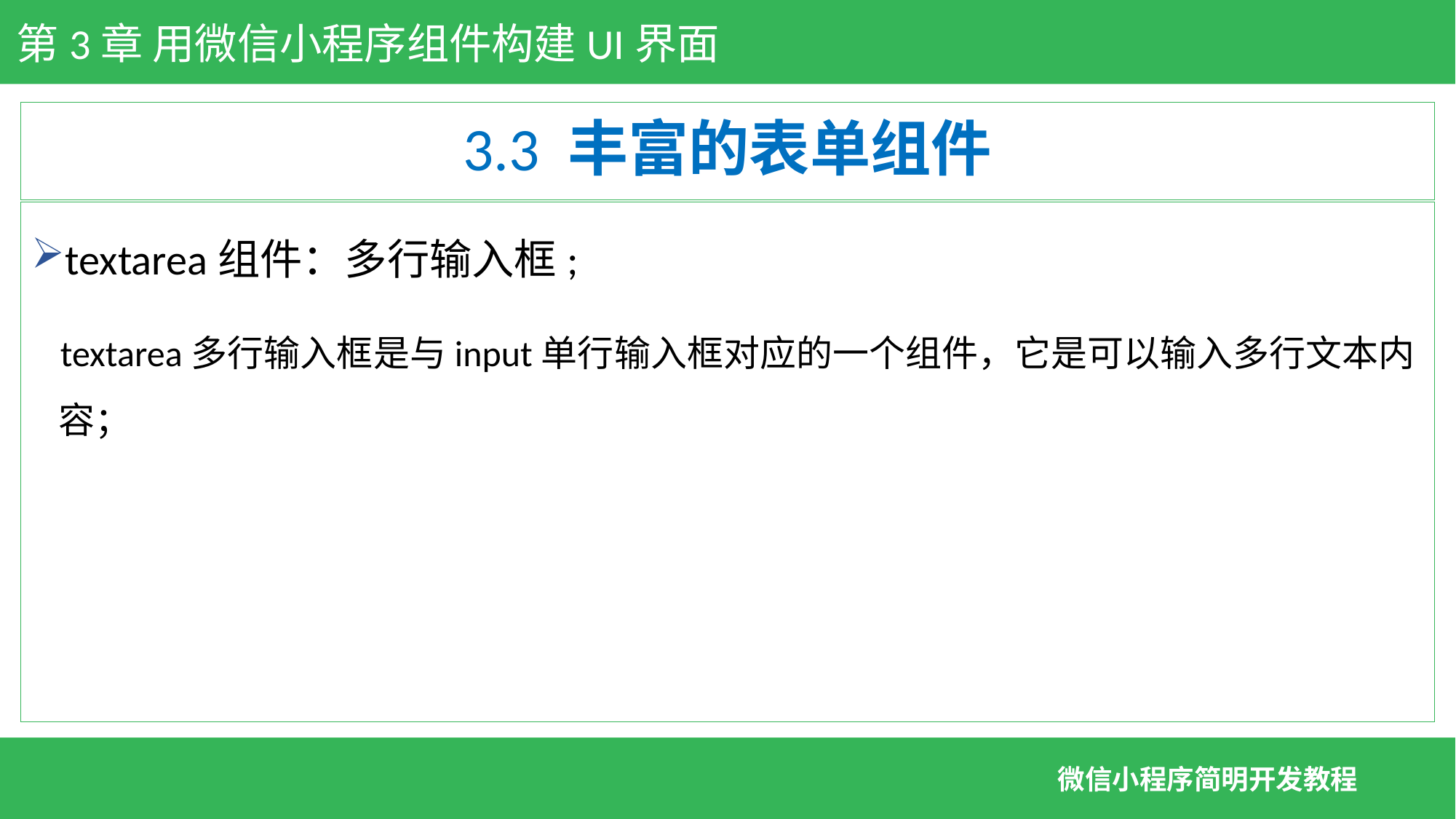

第3章 用微信小程序组件构建UI界面

# 3.3 丰富的表单组件
textarea组件：多行输入框;
   textarea多行输入框是与input单行输入框对应的一个组件，它是可以输入多行文本内容；

微信小程序简明开发教程